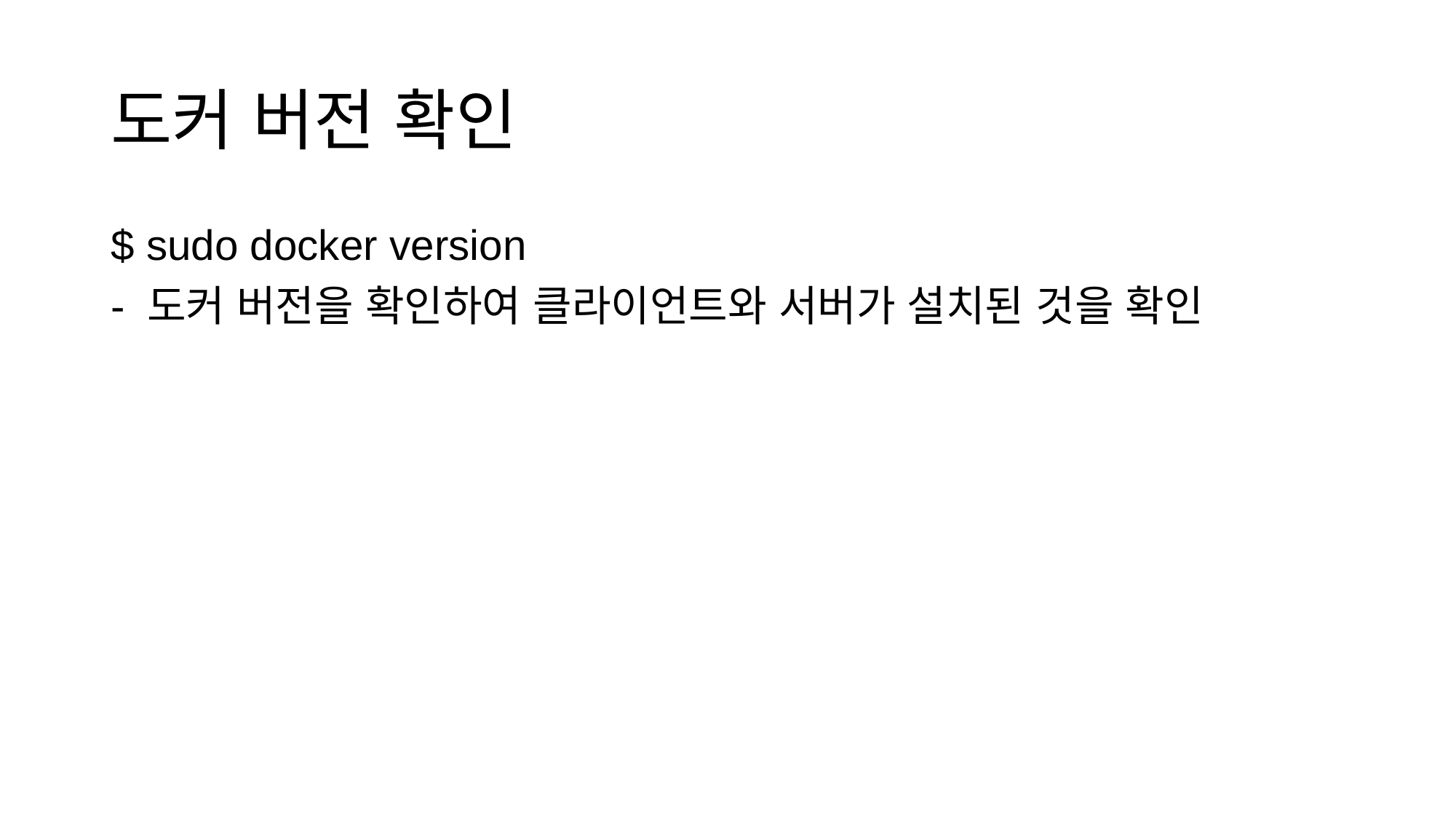

# 도커 버전 확인
$ sudo docker version
- 도커 버전을 확인하여 클라이언트와 서버가 설치된 것을 확인